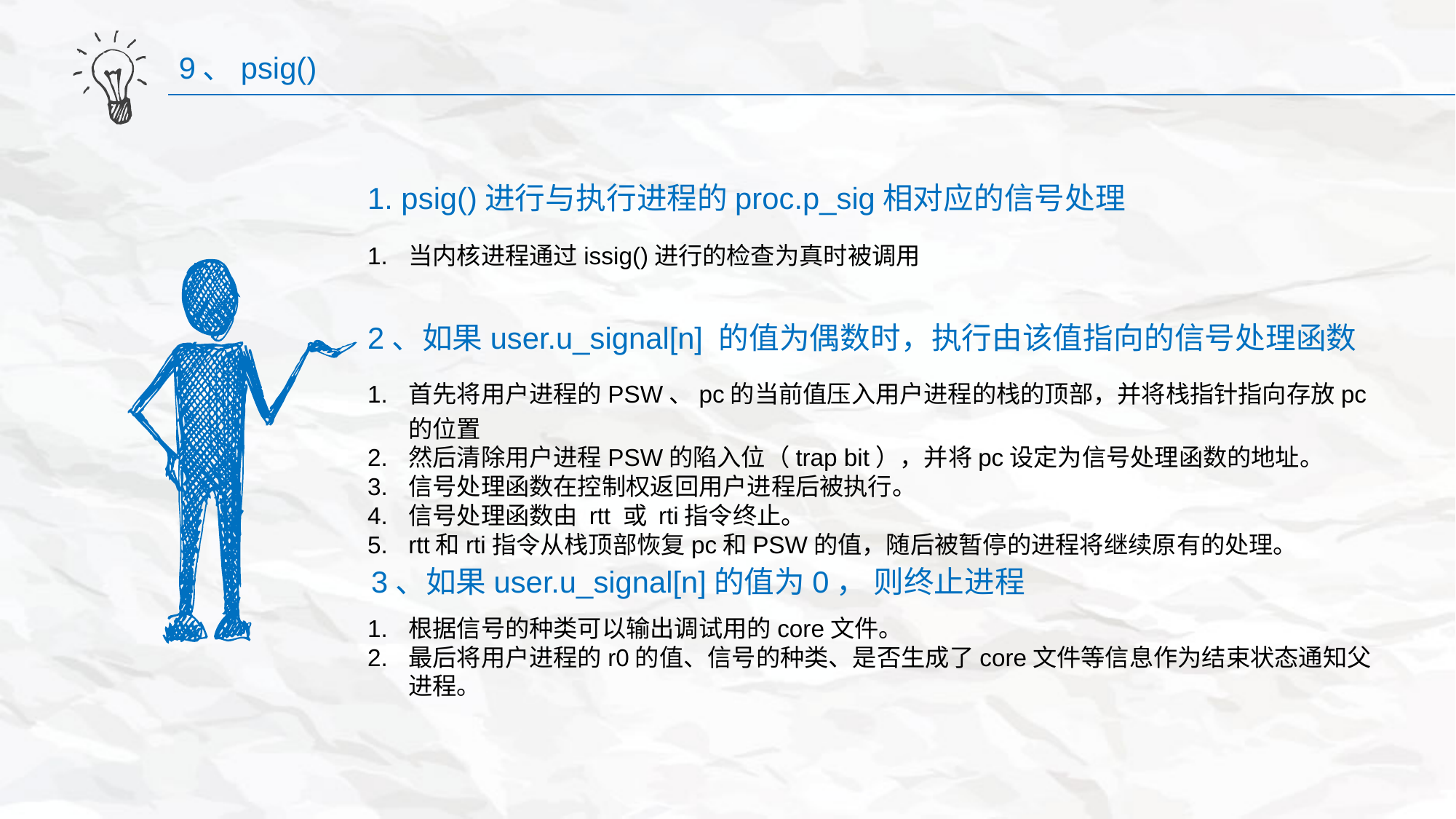

9、psig()
1. psig()进行与执行进程的proc.p_sig相对应的信号处理
当内核进程通过issig()进行的检查为真时被调用
2、如果user.u_signal[n] 的值为偶数时，执行由该值指向的信号处理函数
首先将用户进程的PSW、pc的当前值压入用户进程的栈的顶部，并将栈指针指向存放pc的位置
然后清除用户进程PSW的陷入位（trap bit），并将pc设定为信号处理函数的地址。
信号处理函数在控制权返回用户进程后被执行。
信号处理函数由 rtt 或 rti指令终止。
rtt和rti指令从栈顶部恢复pc和PSW的值，随后被暂停的进程将继续原有的处理。
3、如果user.u_signal[n]的值为0， 则终止进程
根据信号的种类可以输出调试用的core文件。
最后将用户进程的r0的值、信号的种类、是否生成了core文件等信息作为结束状态通知父进程。